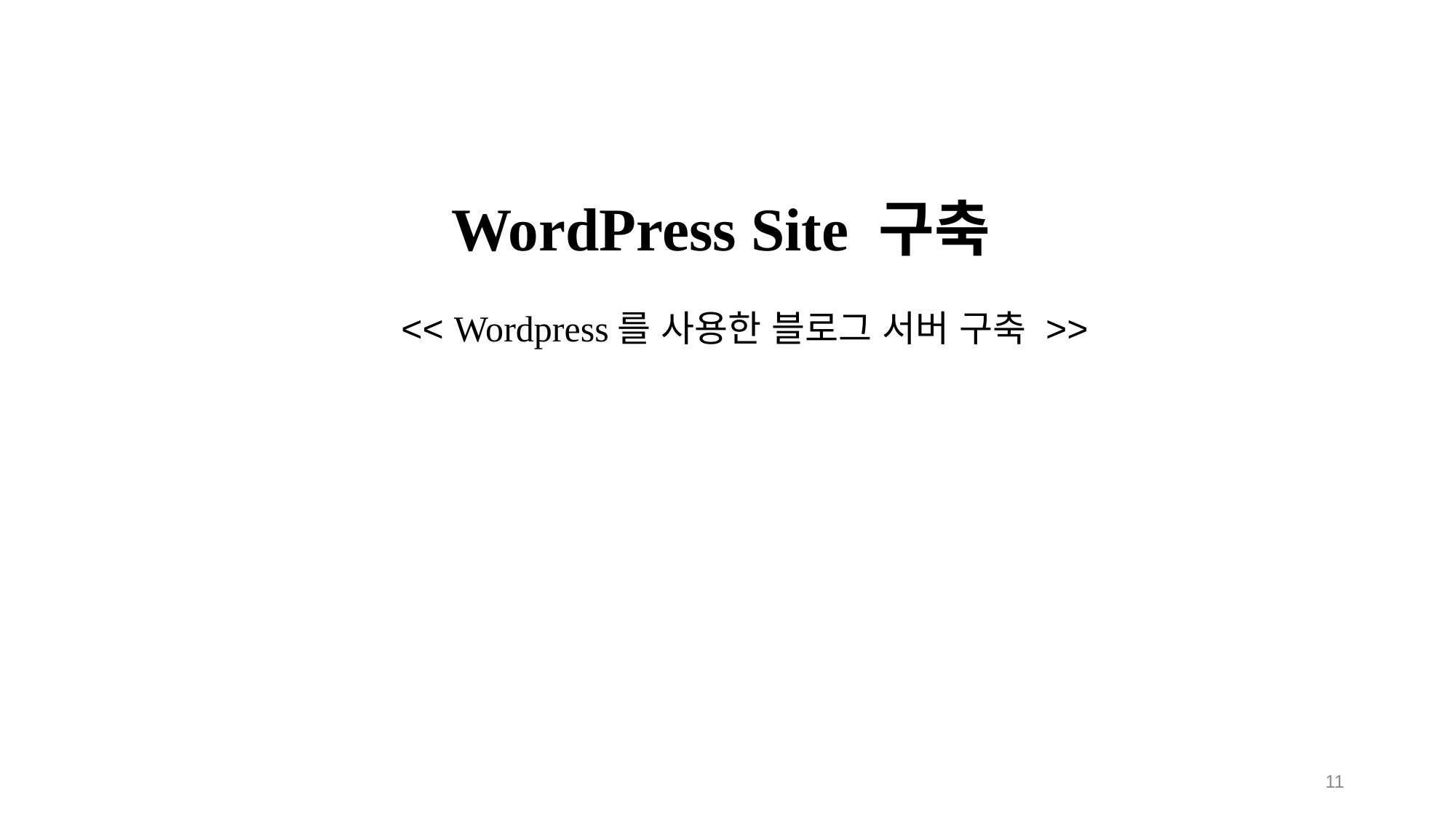

# WordPress Site 구축
<< Wordpress를 사용한 블로그 서버 구축 >>
11